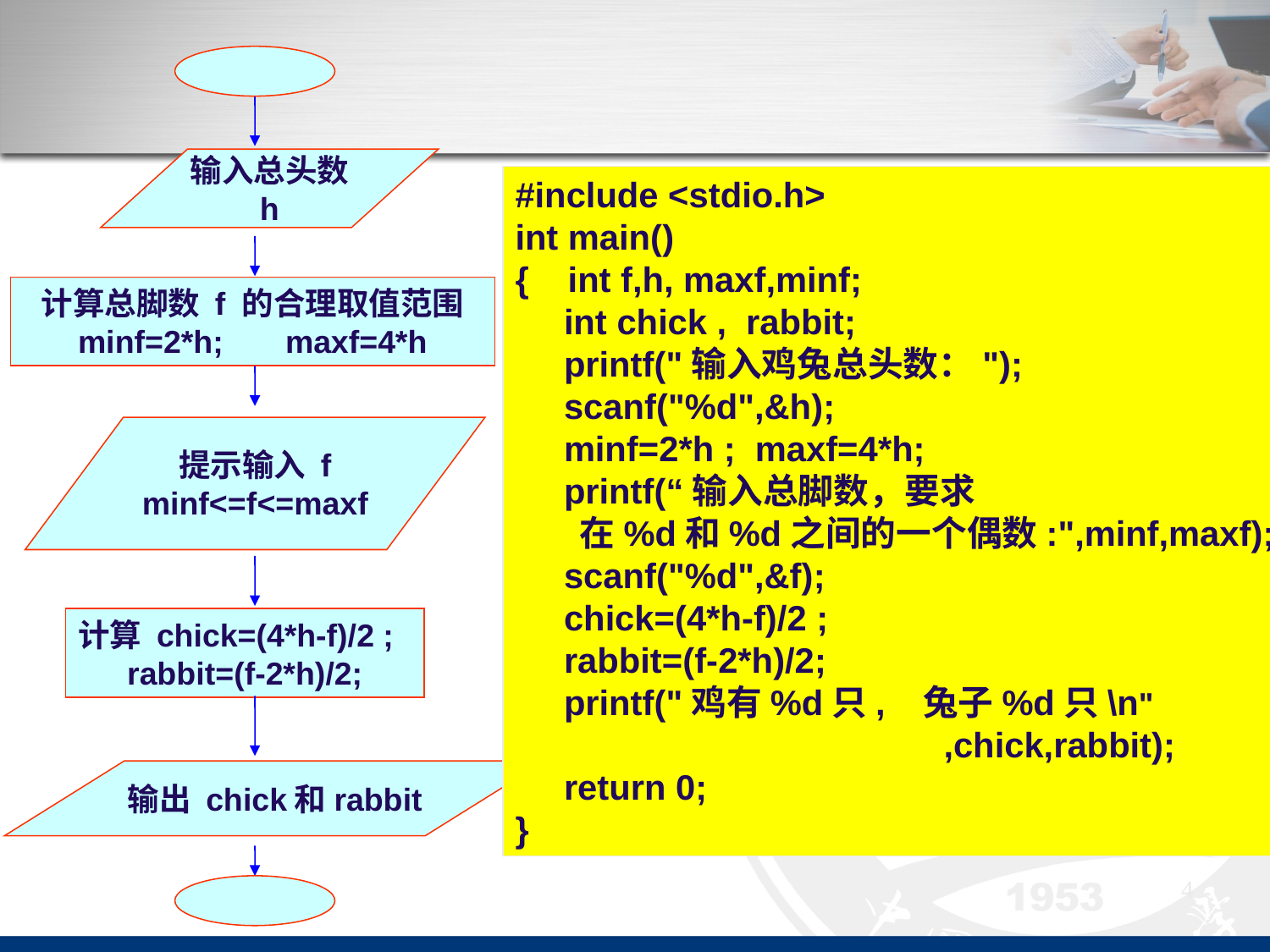

输入总头数 h
#include <stdio.h>
int main()
{    int f,h, maxf,minf;
     int chick ,  rabbit;
     printf("输入鸡兔总头数：");
     scanf("%d",&h);
     minf=2*h ;  maxf=4*h;
     printf(“输入总脚数，要求
       在%d和%d之间的一个偶数:",minf,maxf);
     scanf("%d",&f);
     chick=(4*h-f)/2 ;
     rabbit=(f-2*h)/2;
     printf("鸡有%d只,   兔子%d只\n"
                                            ,chick,rabbit);
     return 0;
}

计算总脚数 f 的合理取值范围
minf=2*h;       maxf=4*h

提示输入 f
minf<=f<=maxf

计算 chick=(4*h-f)/2 ;
rabbit=(f-2*h)/2;

输出 chick和rabbit

4